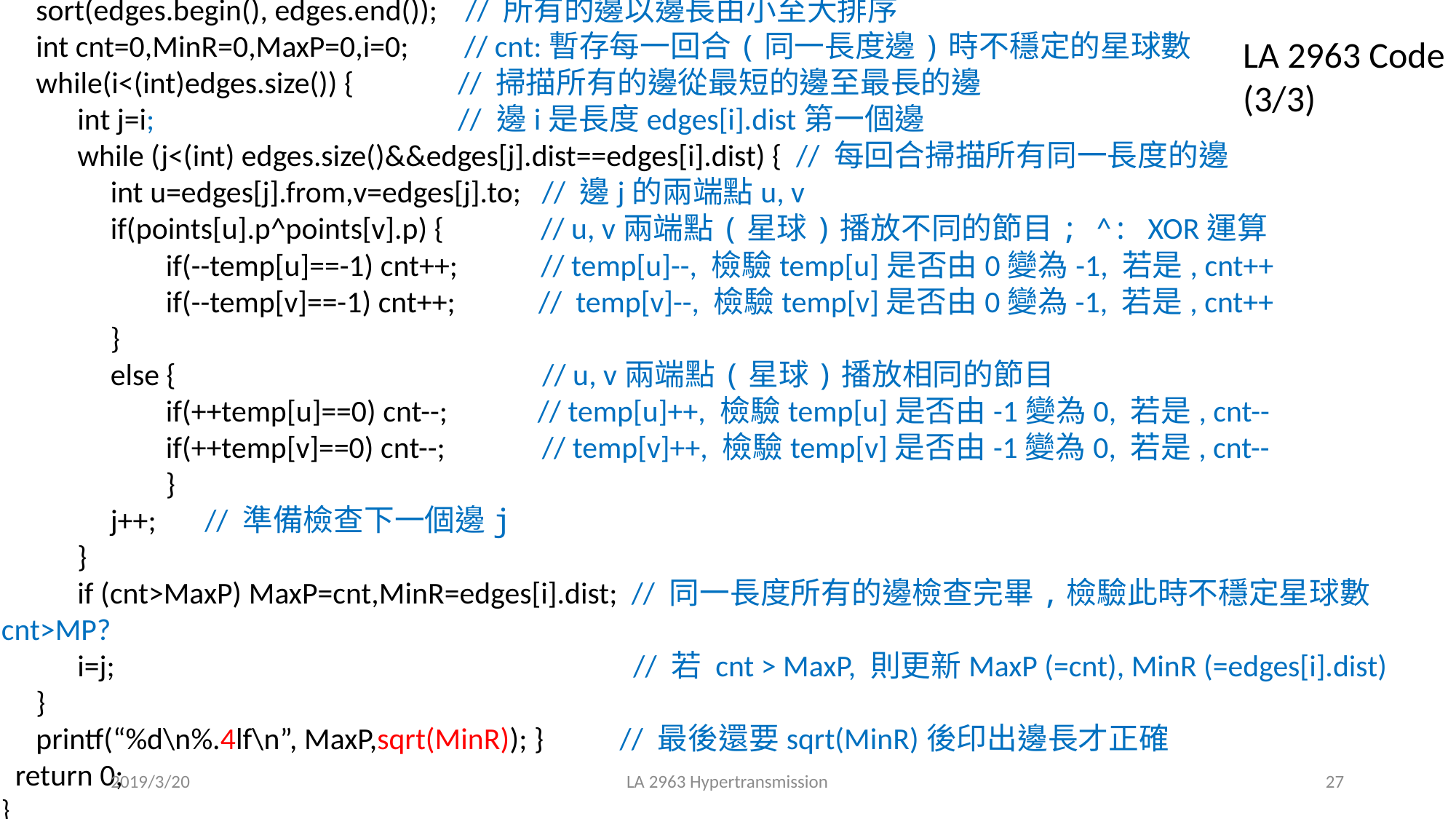

sort(edges.begin(), edges.end());    // 所有的邊以邊長由小至大排序
     int cnt=0,MinR=0,MaxP=0,i=0;        // cnt:暫存每一回合(同一長度邊)時不穩定的星球數
     while(i<(int)edges.size()) {               // 掃描所有的邊從最短的邊至最長的邊
           int j=i;                                            // 邊i是長度edges[i].dist第一個邊
           while (j<(int) edges.size()&&edges[j].dist==edges[i].dist) {  // 每回合掃描所有同一長度的邊
	int u=edges[j].from,v=edges[j].to;   // 邊j的兩端點u, v
	if(points[u].p^points[v].p) {              // u, v兩端點(星球)播放不同的節目; ^: XOR運算
	        if(--temp[u]==-1) cnt++;            // temp[u]--, 檢驗temp[u]是否由0變為-1, 若是, cnt++
	        if(--temp[v]==-1) cnt++;            //  temp[v]--, 檢驗temp[v]是否由0變為-1, 若是, cnt++
	}
	else {                                                     // u, v兩端點(星球)播放相同的節目
	        if(++temp[u]==0) cnt--;             // temp[u]++, 檢驗temp[u]是否由-1變為0, 若是, cnt--
	        if(++temp[v]==0) cnt--;              // temp[v]++, 檢驗temp[v]是否由-1變為0, 若是, cnt--
	        }
	j++;       // 準備檢查下一個邊j
           }
           if (cnt>MaxP) MaxP=cnt,MinR=edges[i].dist;  // 同一長度所有的邊檢查完畢,檢驗此時不穩定星球數cnt>MP?
           i=j;                                                                           // 若 cnt > MaxP, 則更新MaxP (=cnt), MinR (=edges[i].dist)
     }
     printf(“%d\n%.4lf\n”, MaxP,sqrt(MinR)); }           // 最後還要sqrt(MinR)後印出邊長才正確
  return 0;
}
LA 2963 Code (3/3)
2019/3/20
LA 2963 Hypertransmission
27